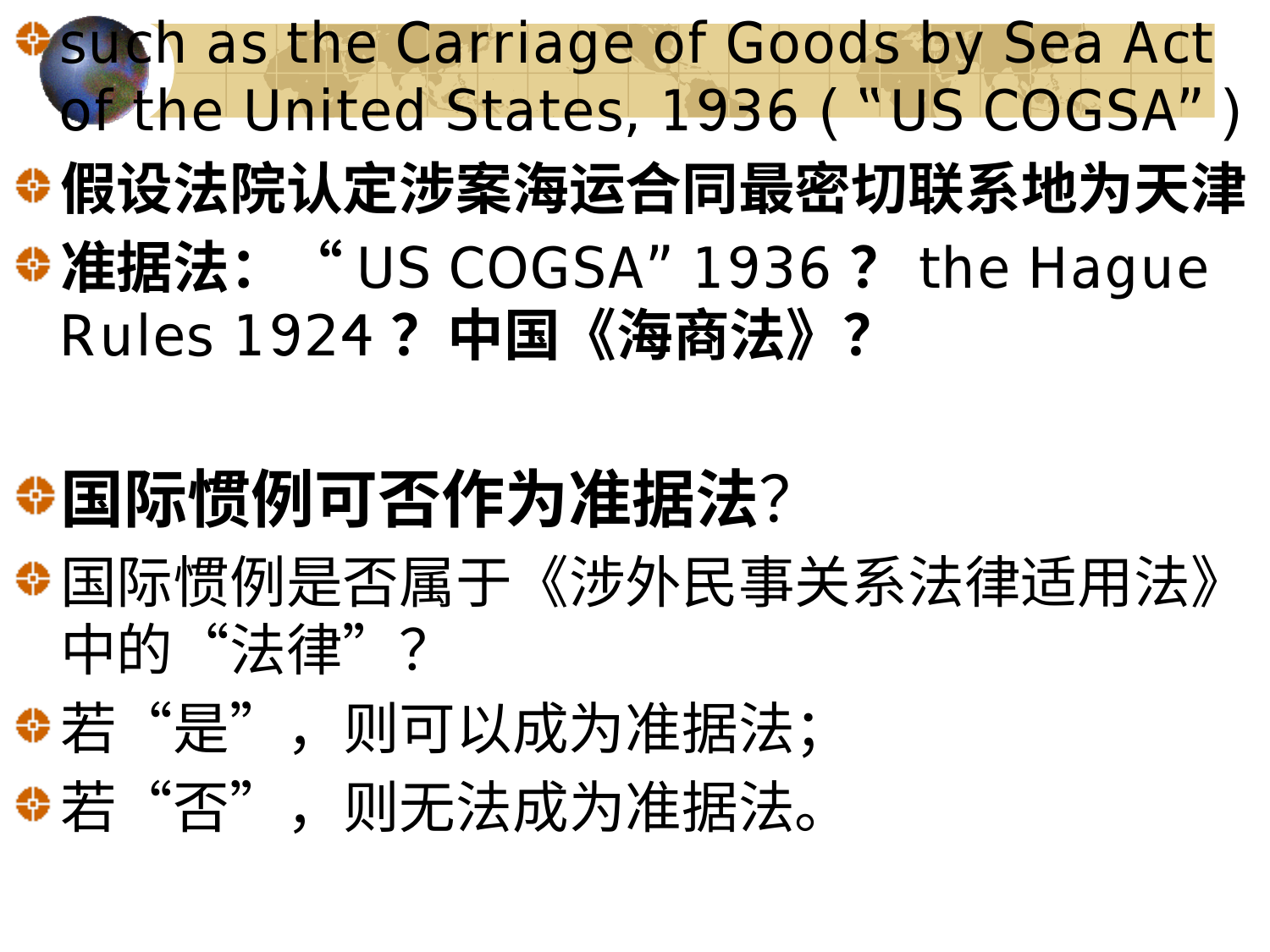

such as the Carriage of Goods by Sea Act of the United States, 1936 ( “US COGSA” )
假设法院认定涉案海运合同最密切联系地为天津
准据法：“US COGSA” 1936？the Hague Rules 1924？中国《海商法》？

国际惯例可否作为准据法？
国际惯例是否属于《涉外民事关系法律适用法》中的“法律”？
若“是”，则可以成为准据法；
若“否”，则无法成为准据法。